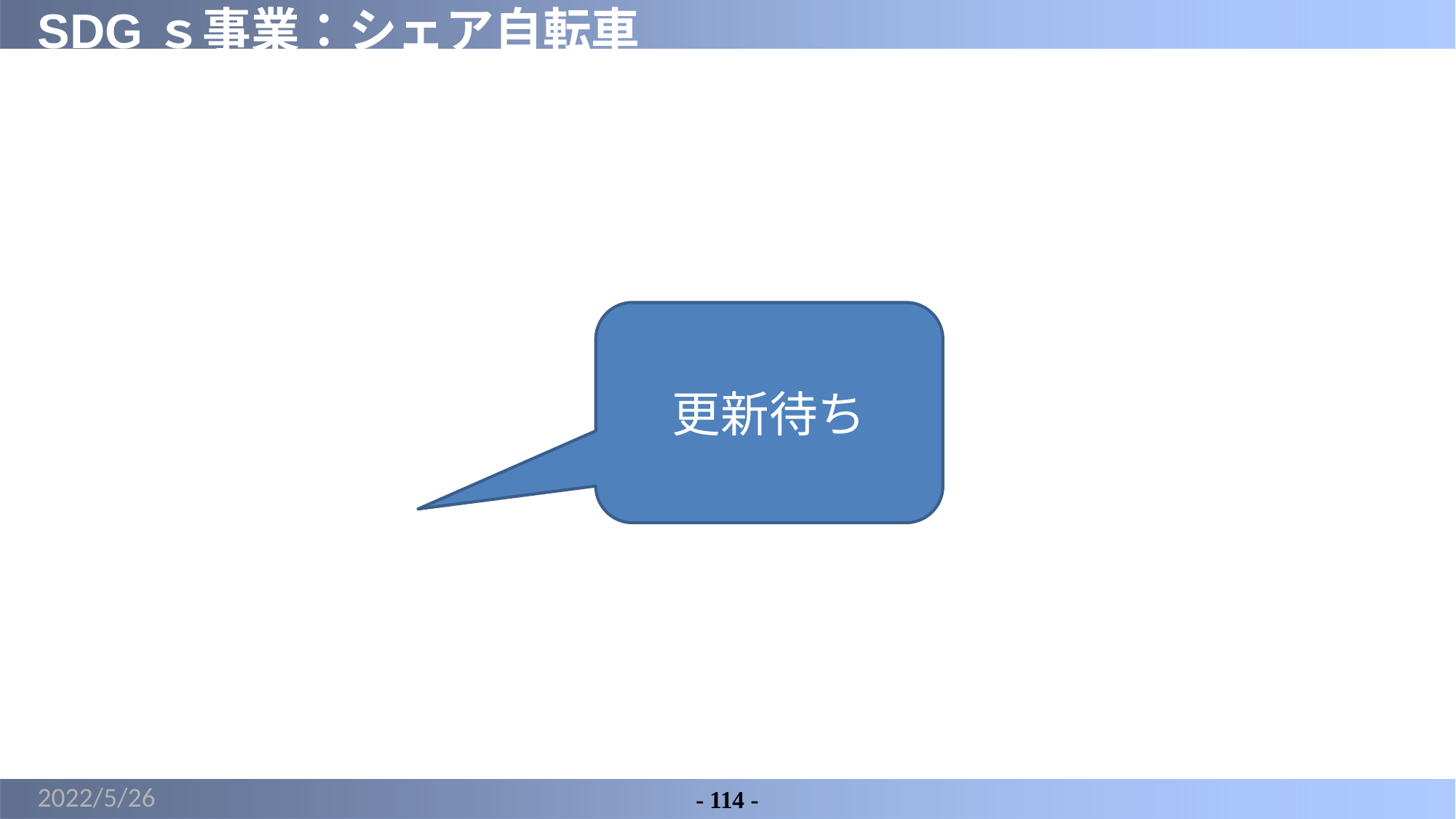

# SDGｓ事業：シェア自転車
更新待ち
2022/5/26
- 114 -